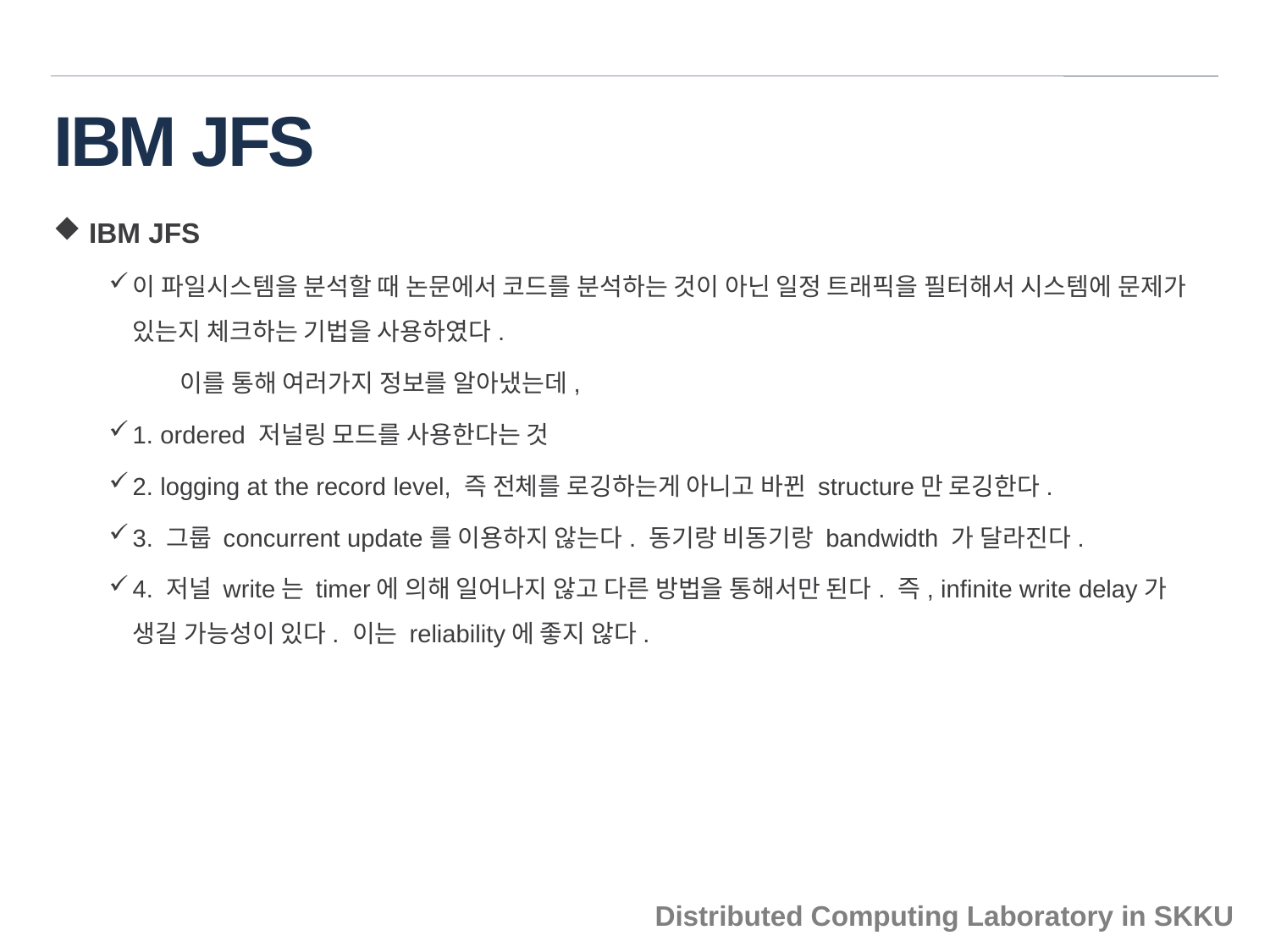

# IBM JFS
 IBM JFS
이 파일시스템을 분석할 때 논문에서 코드를 분석하는 것이 아닌 일정 트래픽을 필터해서 시스템에 문제가 있는지 체크하는 기법을 사용하였다.
	이를 통해 여러가지 정보를 알아냈는데,
1. ordered 저널링 모드를 사용한다는 것
2. logging at the record level, 즉 전체를 로깅하는게 아니고 바뀐 structure만 로깅한다.
3. 그룹 concurrent update를 이용하지 않는다. 동기랑 비동기랑 bandwidth 가 달라진다.
4. 저널 write는 timer에 의해 일어나지 않고 다른 방법을 통해서만 된다. 즉, infinite write delay가 생길 가능성이 있다. 이는 reliability에 좋지 않다.
Distributed Computing Laboratory in SKKU